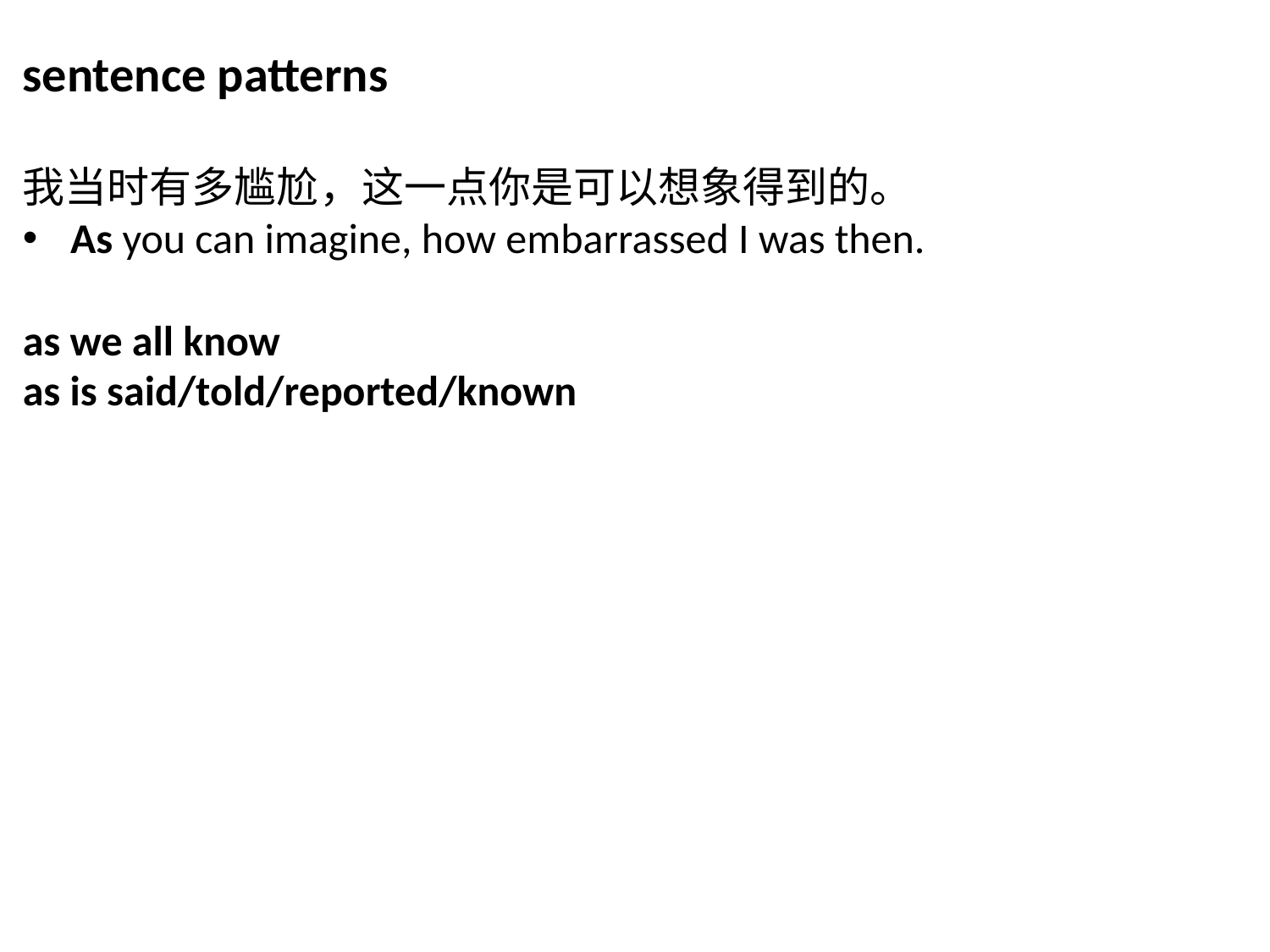

sentence patterns

我当时有多尴尬，这一点你是可以想象得到的。
As you can imagine, how embarrassed I was then.

as we all know
as is said/told/reported/known